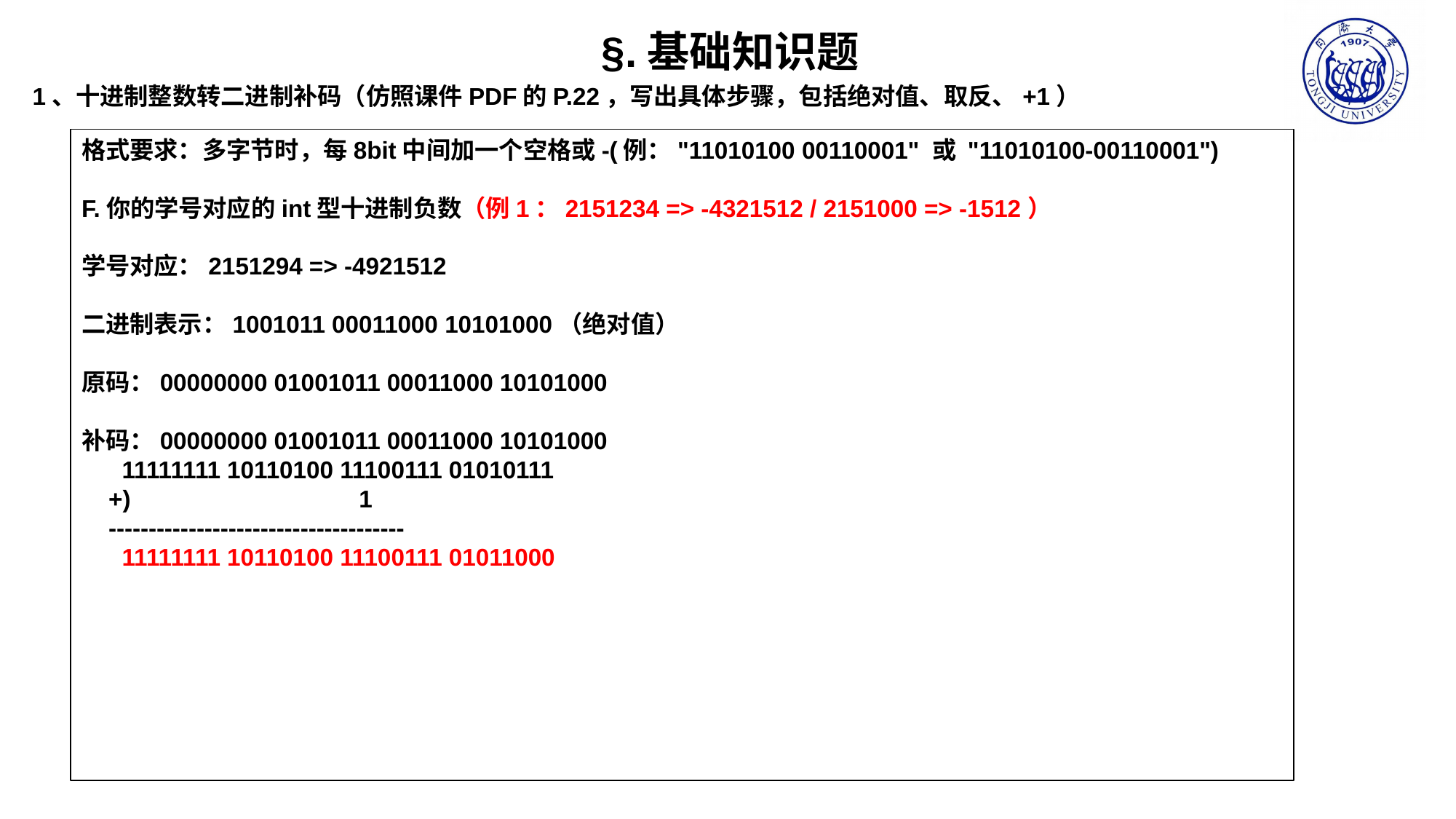

§.基础知识题
1、十进制整数转二进制补码（仿照课件PDF的P.22，写出具体步骤，包括绝对值、取反、+1）
格式要求：多字节时，每8bit中间加一个空格或-(例："11010100 00110001" 或 "11010100-00110001")

F.你的学号对应的int型十进制负数（例1：2151234 => -4321512 / 2151000 => -1512）

学号对应：2151294 => -4921512

二进制表示：1001011 00011000 10101000（绝对值）

原码：00000000 01001011 00011000 10101000

补码：00000000 01001011 00011000 10101000
      11111111 10110100 11100111 01010111
    +)                                  1
    -------------------------------------
      11111111 10110100 11100111 01011000